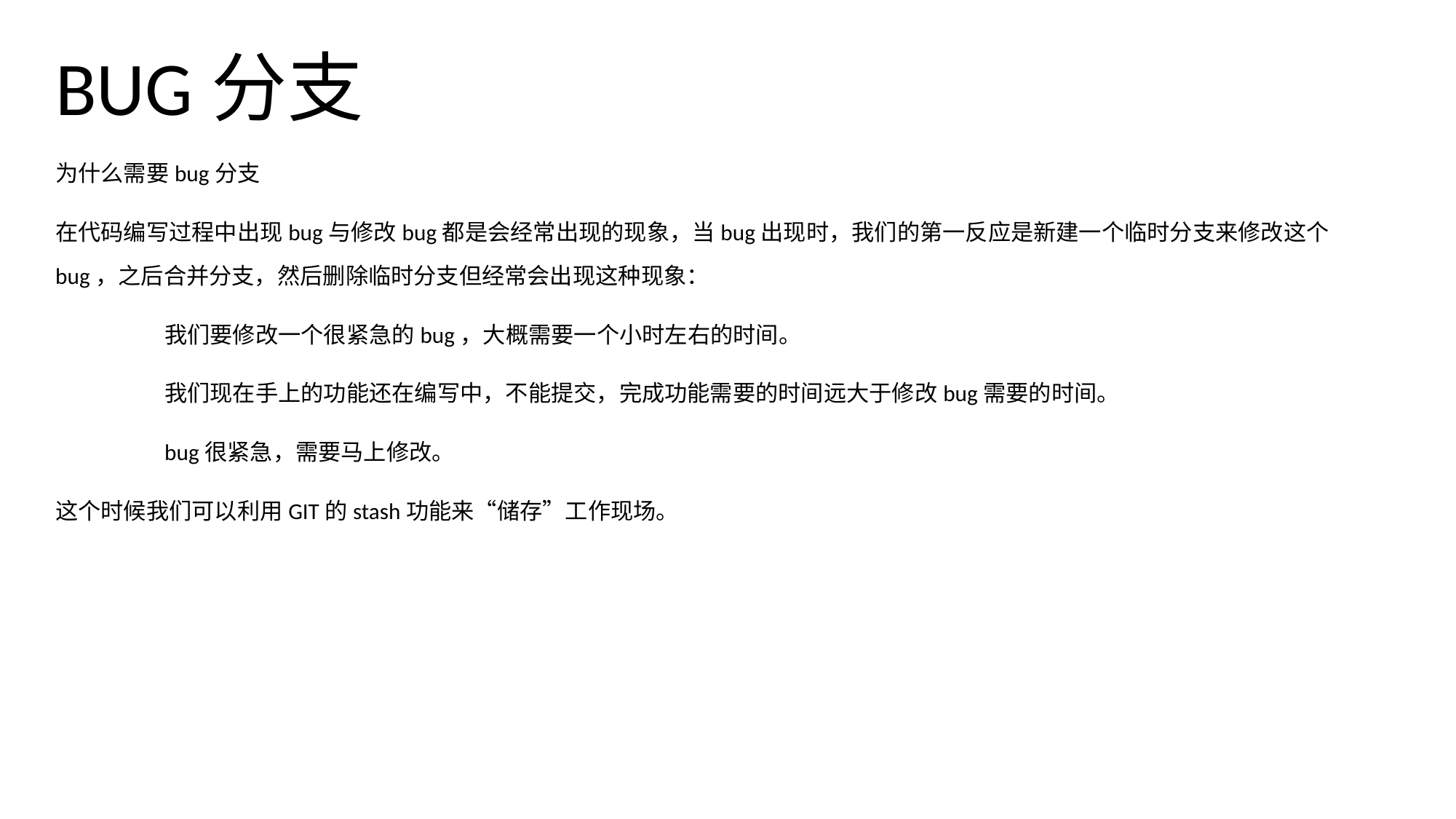

# BUG分支
为什么需要bug分支
在代码编写过程中出现bug与修改bug都是会经常出现的现象，当bug出现时，我们的第一反应是新建一个临时分支来修改这个bug，之后合并分支，然后删除临时分支但经常会出现这种现象：
	我们要修改一个很紧急的bug，大概需要一个小时左右的时间。
	我们现在手上的功能还在编写中，不能提交，完成功能需要的时间远大于修改bug需要的时间。
	bug很紧急，需要马上修改。
这个时候我们可以利用GIT的stash功能来“储存”工作现场。